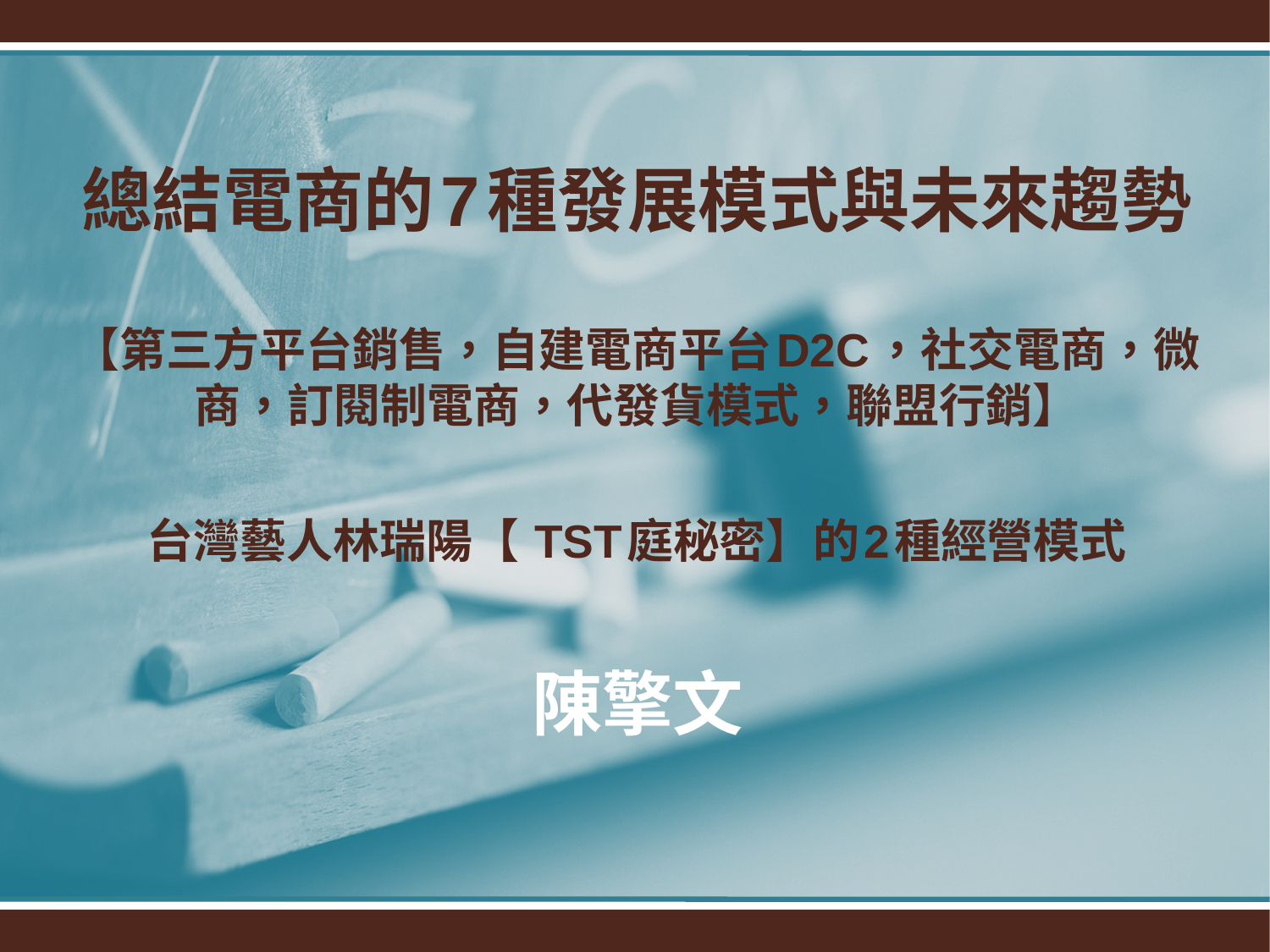

總結電商的7種發展模式與未來趨勢

【第三方平台銷售，自建電商平台D2C，社交電商，微商，訂閱制電商，代發貨模式，聯盟行銷】

台灣藝人林瑞陽【 TST庭秘密】的2種經營模式
# 陳擎文